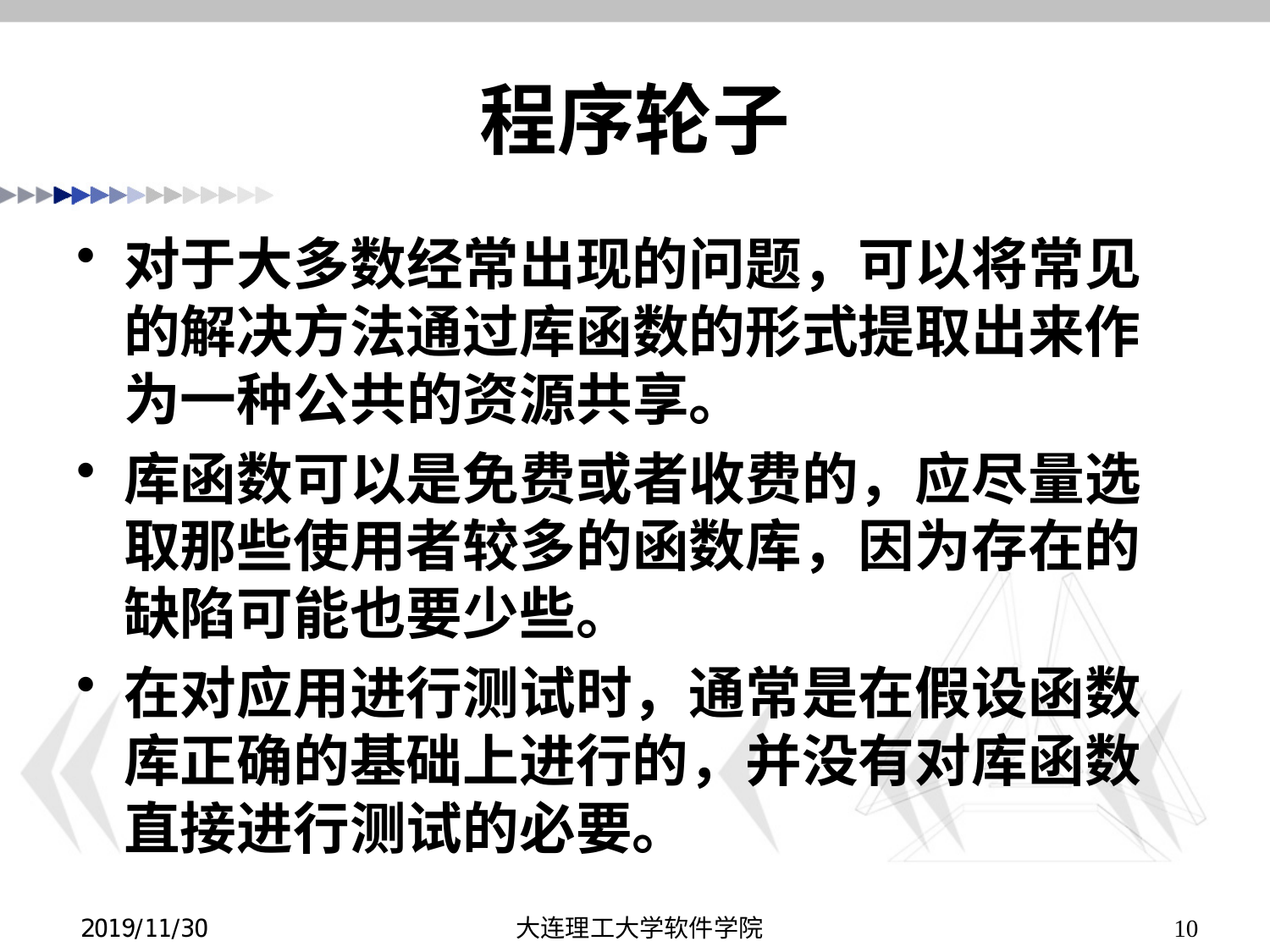

# 程序轮子
对于大多数经常出现的问题，可以将常见的解决方法通过库函数的形式提取出来作为一种公共的资源共享。
库函数可以是免费或者收费的，应尽量选取那些使用者较多的函数库，因为存在的缺陷可能也要少些。
在对应用进行测试时，通常是在假设函数库正确的基础上进行的，并没有对库函数直接进行测试的必要。
2019/11/30
大连理工大学软件学院
10